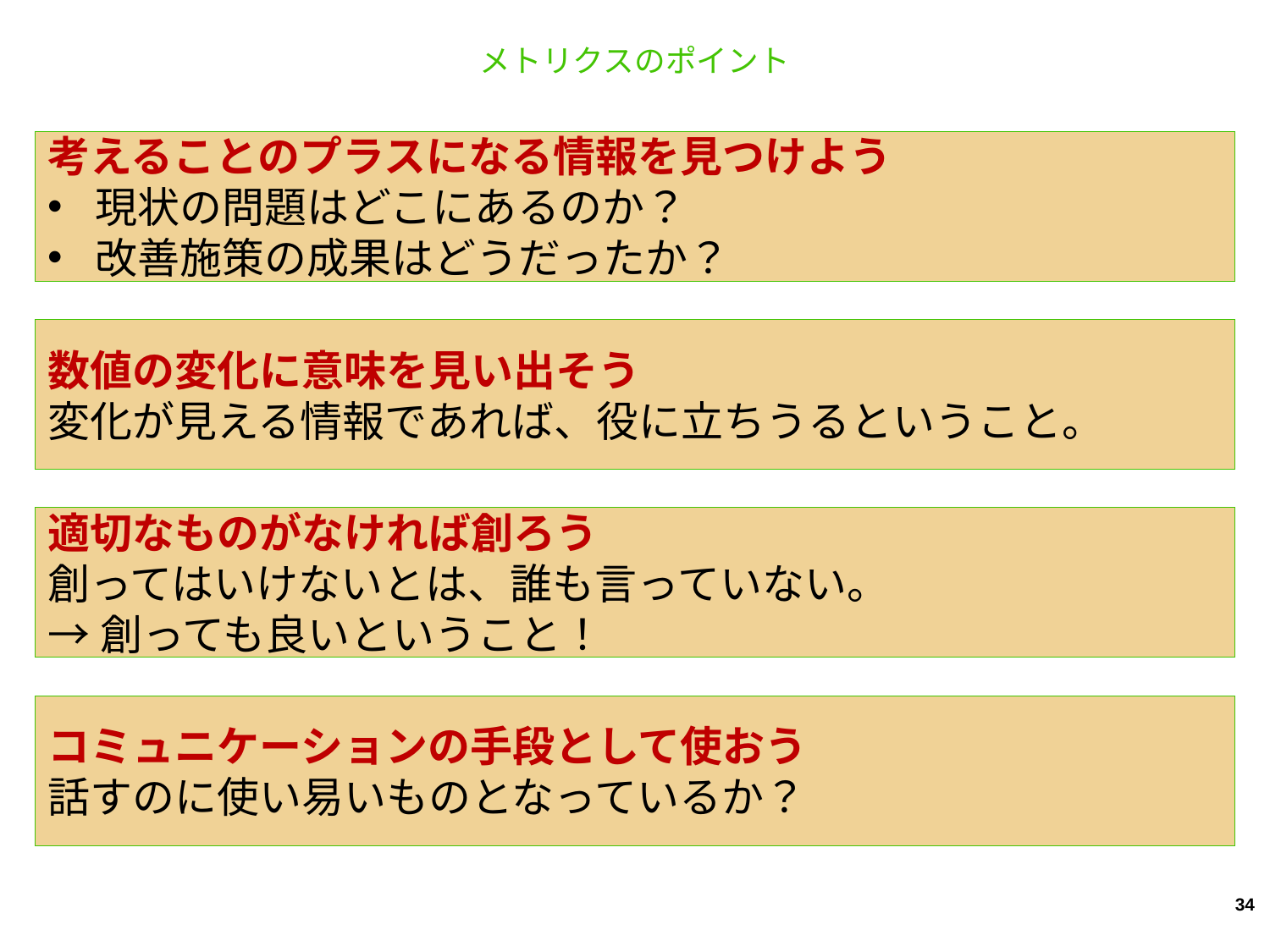

# メトリクスのポイント
考えることのプラスになる情報を見つけよう
現状の問題はどこにあるのか？
改善施策の成果はどうだったか？
数値の変化に意味を見い出そう
変化が見える情報であれば、役に立ちうるということ。
適切なものがなければ創ろう
創ってはいけないとは、誰も言っていない。
→創っても良いということ！
コミュニケーションの手段として使おう
話すのに使い易いものとなっているか？